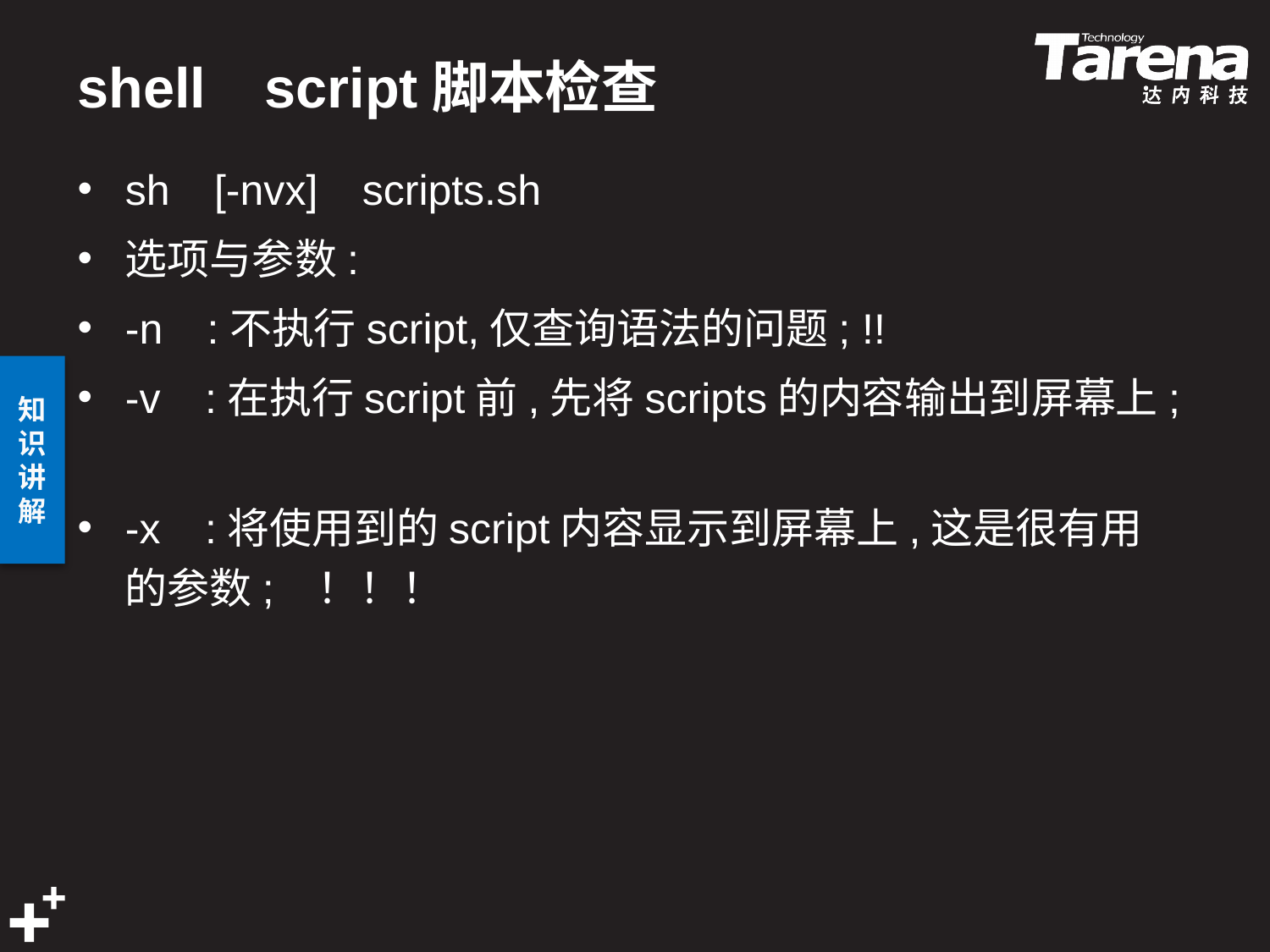

# shell  script脚本检查
sh  [-nvx]  scripts.sh 
选项与参数: 
-n  :不执行script,仅查询语法的问题; !!
-v  :在执行script前,先将scripts的内容输出到屏幕上; 
-x  :将使用到的script内容显示到屏幕上,这是很有用的参数; ！！！